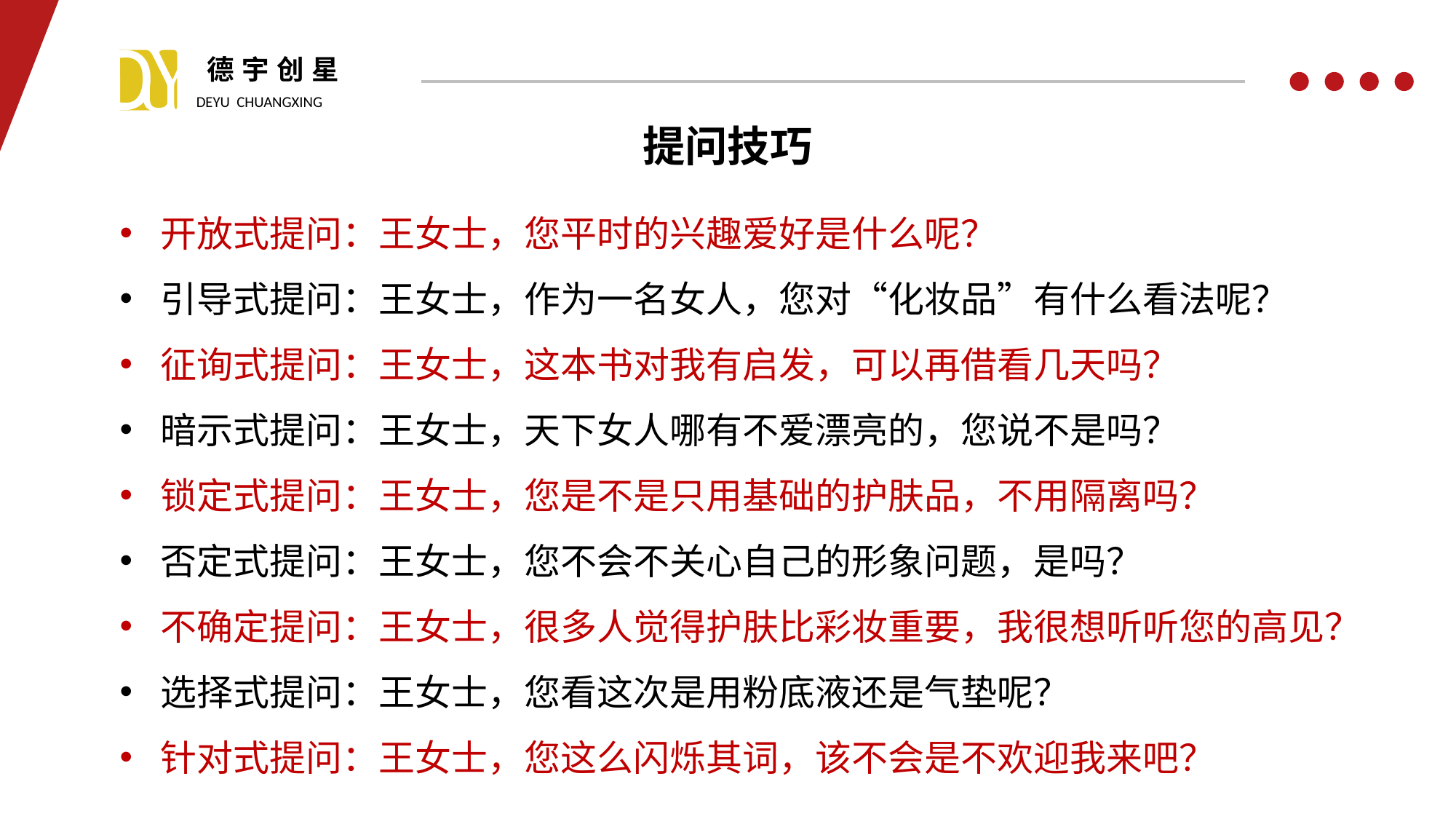

提问技巧
开放式提问：王女士，您平时的兴趣爱好是什么呢？
引导式提问：王女士，作为一名女人，您对“化妆品”有什么看法呢？
征询式提问：王女士，这本书对我有启发，可以再借看几天吗？
暗示式提问：王女士，天下女人哪有不爱漂亮的，您说不是吗？
锁定式提问：王女士，您是不是只用基础的护肤品，不用隔离吗？
否定式提问：王女士，您不会不关心自己的形象问题，是吗？
不确定提问：王女士，很多人觉得护肤比彩妆重要，我很想听听您的高见？
选择式提问：王女士，您看这次是用粉底液还是气垫呢？
针对式提问：王女士，您这么闪烁其词，该不会是不欢迎我来吧？